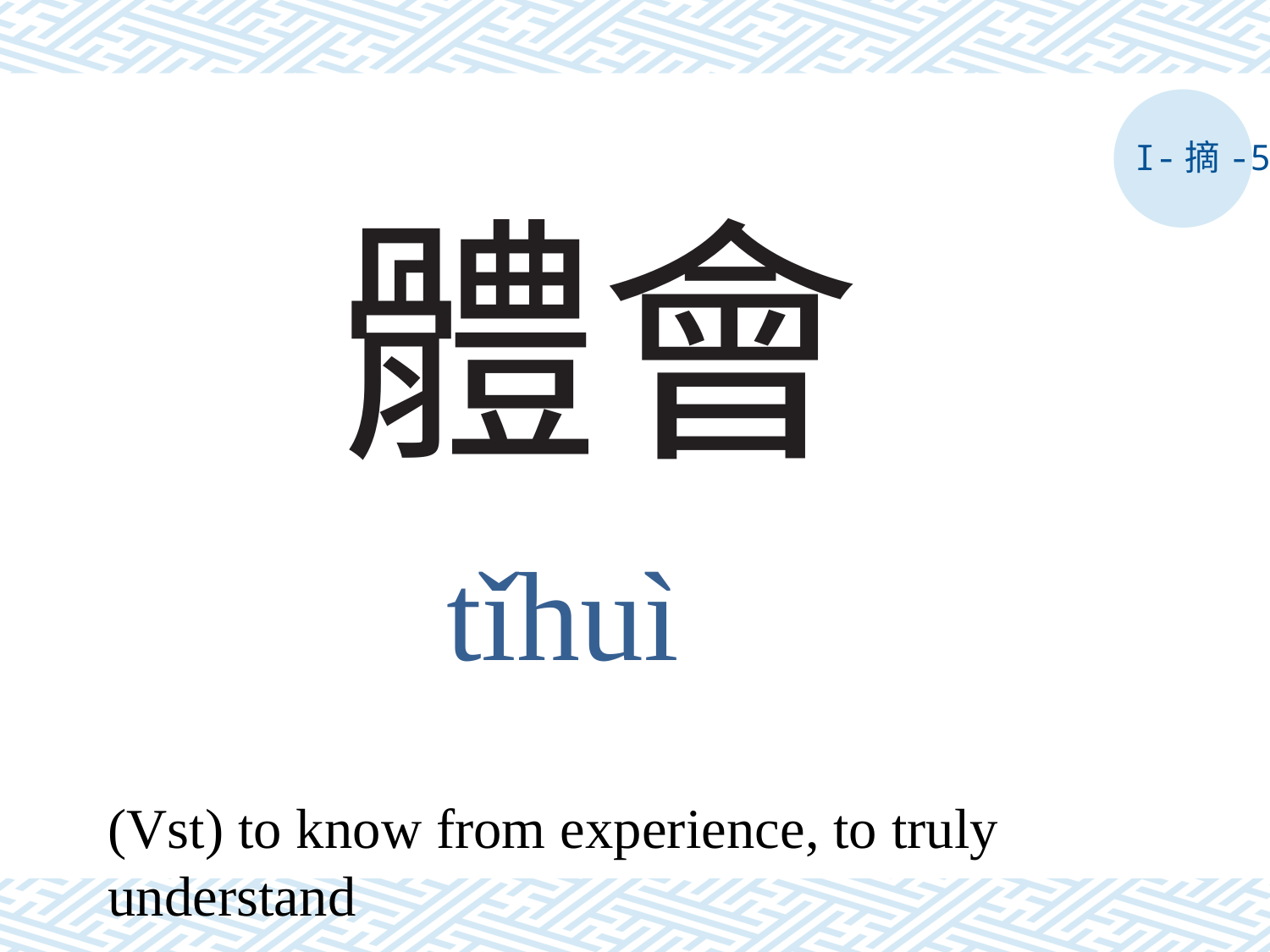

I-摘-5

# 體會
tǐhuì
(Vst) to know from experience, to truly understand